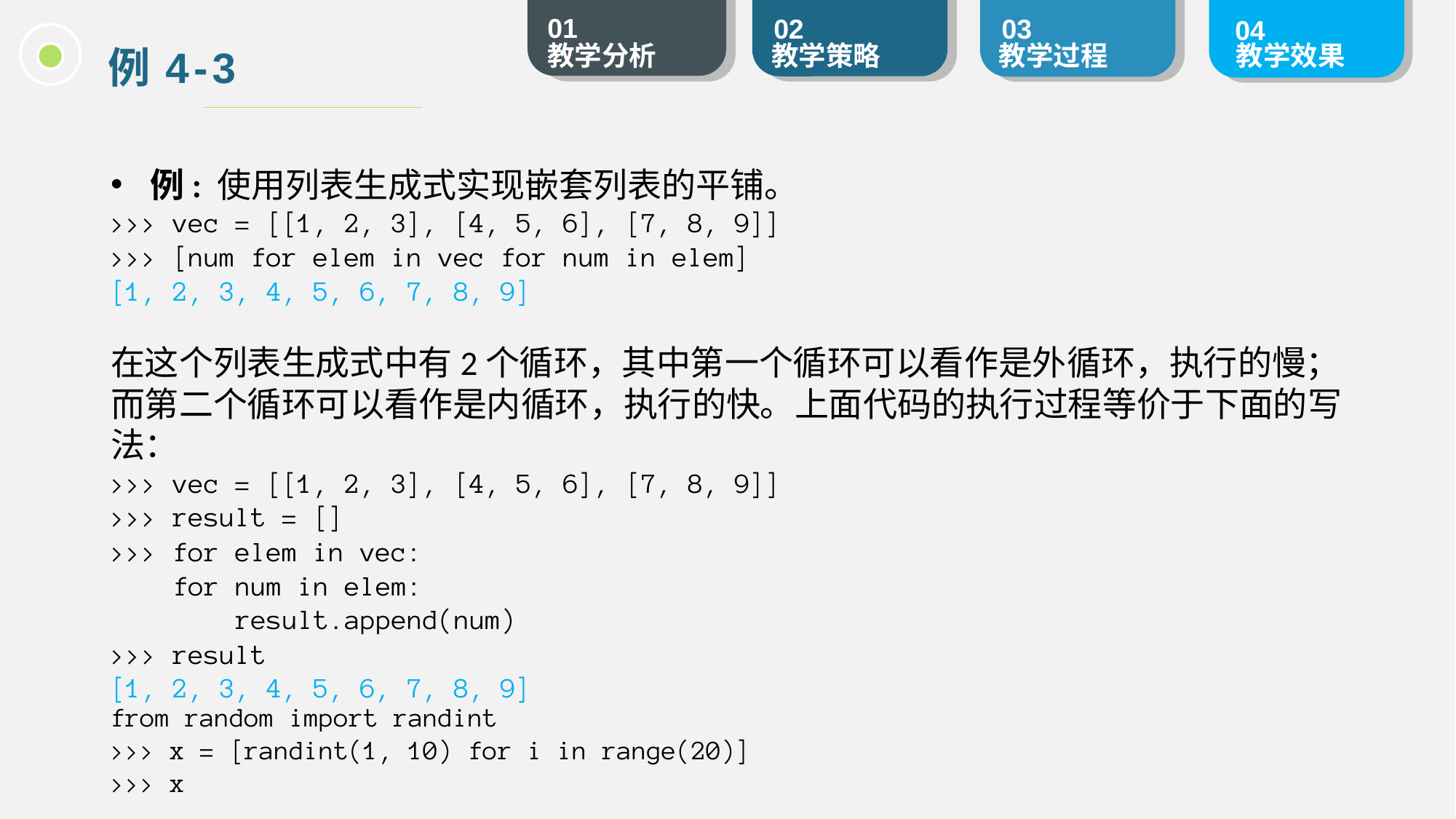

例4-3
例: 使用列表生成式实现嵌套列表的平铺。
>>> vec = [[1, 2, 3], [4, 5, 6], [7, 8, 9]]
>>> [num for elem in vec for num in elem]
[1, 2, 3, 4, 5, 6, 7, 8, 9]

在这个列表生成式中有2个循环，其中第一个循环可以看作是外循环，执行的慢；而第二个循环可以看作是内循环，执行的快。上面代码的执行过程等价于下面的写法：
>>> vec = [[1, 2, 3], [4, 5, 6], [7, 8, 9]]
>>> result = []
>>> for elem in vec:
    for num in elem:
        result.append(num)
>>> result
[1, 2, 3, 4, 5, 6, 7, 8, 9]
from random import randint
>>> x = [randint(1, 10) for i in range(20)]
>>> x